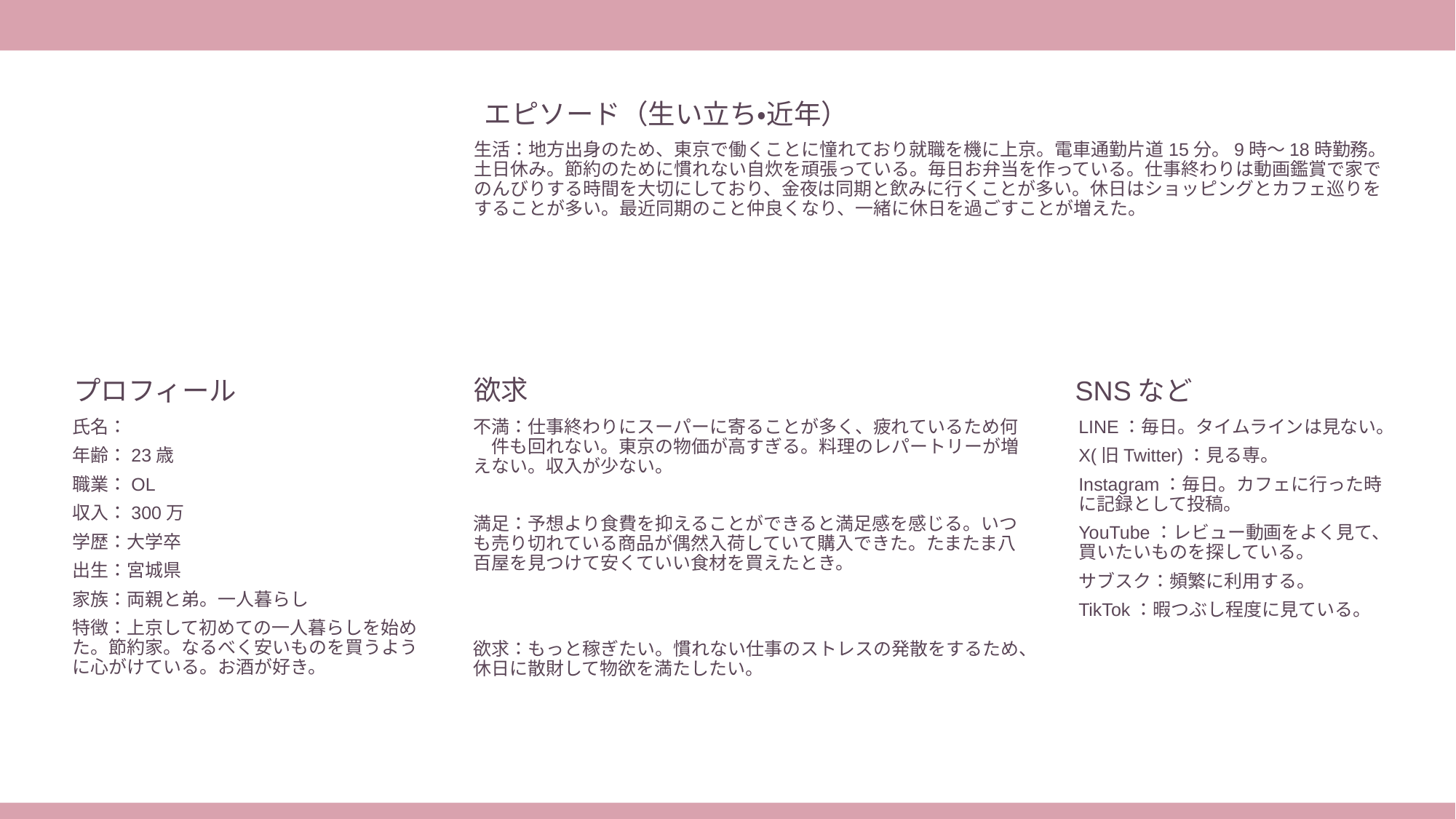

#

生活：地方出身のため、東京で働くことに憧れており就職を機に上京。電車通勤片道15分。9時～18時勤務。土日休み。節約のために慣れない自炊を頑張っている。毎日お弁当を作っている。仕事終わりは動画鑑賞で家でのんびりする時間を大切にしており、金夜は同期と飲みに行くことが多い。休日はショッピングとカフェ巡りをすることが多い。最近同期のこと仲良くなり、一緒に休日を過ごすことが増えた。

氏名：
年齢：23歳
職業：OL
収入：300万
学歴：大学卒
出生：宮城県
家族：両親と弟。一人暮らし
特徴：上京して初めての一人暮らしを始めた。節約家。なるべく安いものを買うように心がけている。お酒が好き。
不満：仕事終わりにスーパーに寄ることが多く、疲れているため何　件も回れない。東京の物価が高すぎる。料理のレパートリーが増えない。収入が少ない。

満足：予想より食費を抑えることができると満足感を感じる。いつも売り切れている商品が偶然入荷していて購入できた。たまたま八百屋を見つけて安くていい食材を買えたとき。

欲求：もっと稼ぎたい。慣れない仕事のストレスの発散をするため、休日に散財して物欲を満たしたい。
LINE：毎日。タイムラインは見ない。
X(旧Twitter)：見る専。
Instagram：毎日。カフェに行った時に記録として投稿。
YouTube：レビュー動画をよく見て、買いたいものを探している。
サブスク：頻繁に利用する。
TikTok：暇つぶし程度に見ている。